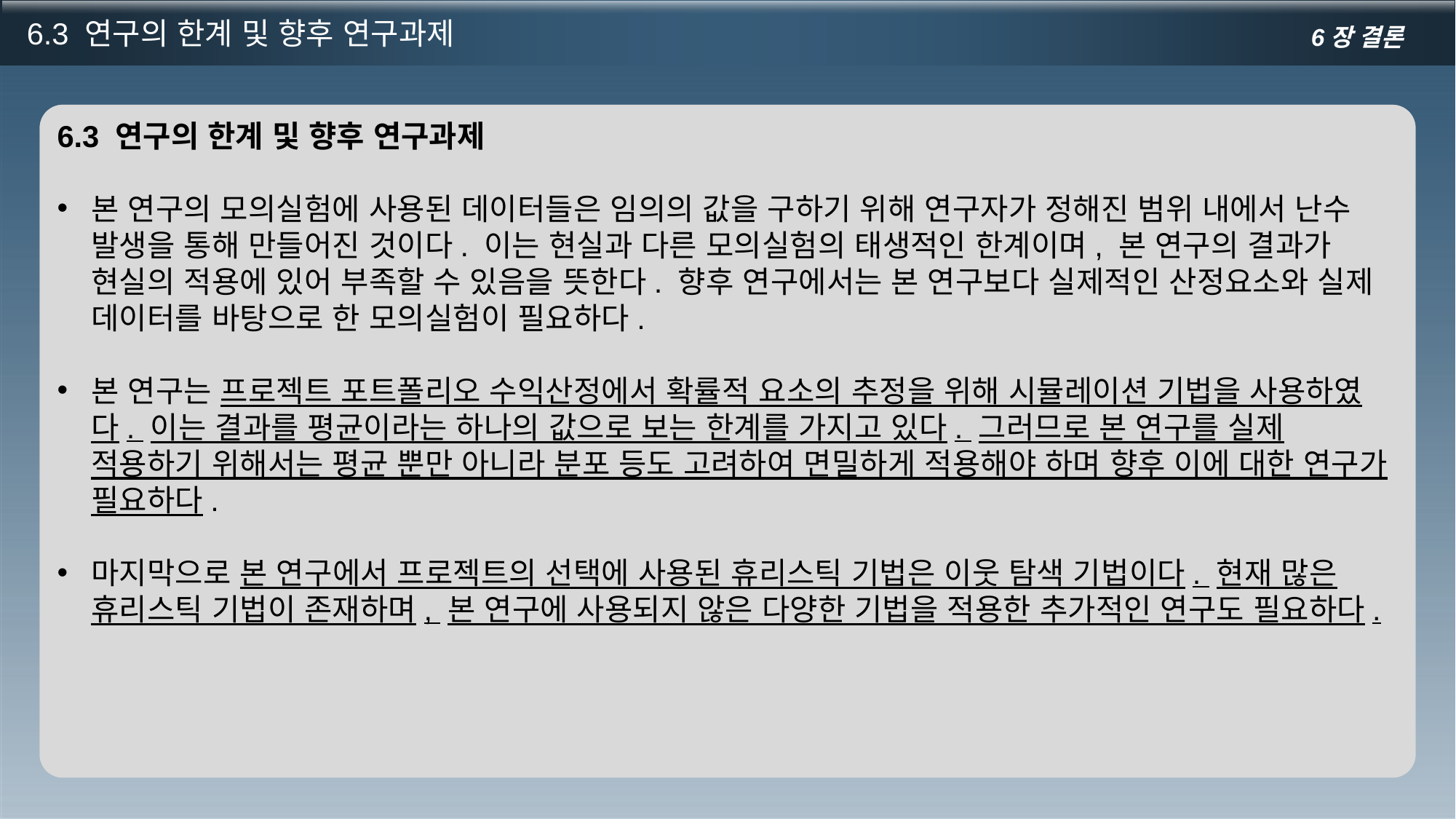

6.3 연구의 한계 및 향후 연구과제
6장 결론
6.3 연구의 한계 및 향후 연구과제

본 연구의 모의실험에 사용된 데이터들은 임의의 값을 구하기 위해 연구자가 정해진 범위 내에서 난수 발생을 통해 만들어진 것이다. 이는 현실과 다른 모의실험의 태생적인 한계이며, 본 연구의 결과가 현실의 적용에 있어 부족할 수 있음을 뜻한다. 향후 연구에서는 본 연구보다 실제적인 산정요소와 실제 데이터를 바탕으로 한 모의실험이 필요하다.

본 연구는 프로젝트 포트폴리오 수익산정에서 확률적 요소의 추정을 위해 시뮬레이션 기법을 사용하였다. 이는 결과를 평균이라는 하나의 값으로 보는 한계를 가지고 있다. 그러므로 본 연구를 실제 적용하기 위해서는 평균 뿐만 아니라 분포 등도 고려하여 면밀하게 적용해야 하며 향후 이에 대한 연구가 필요하다.

마지막으로 본 연구에서 프로젝트의 선택에 사용된 휴리스틱 기법은 이웃 탐색 기법이다. 현재 많은 휴리스틱 기법이 존재하며, 본 연구에 사용되지 않은 다양한 기법을 적용한 추가적인 연구도 필요하다.